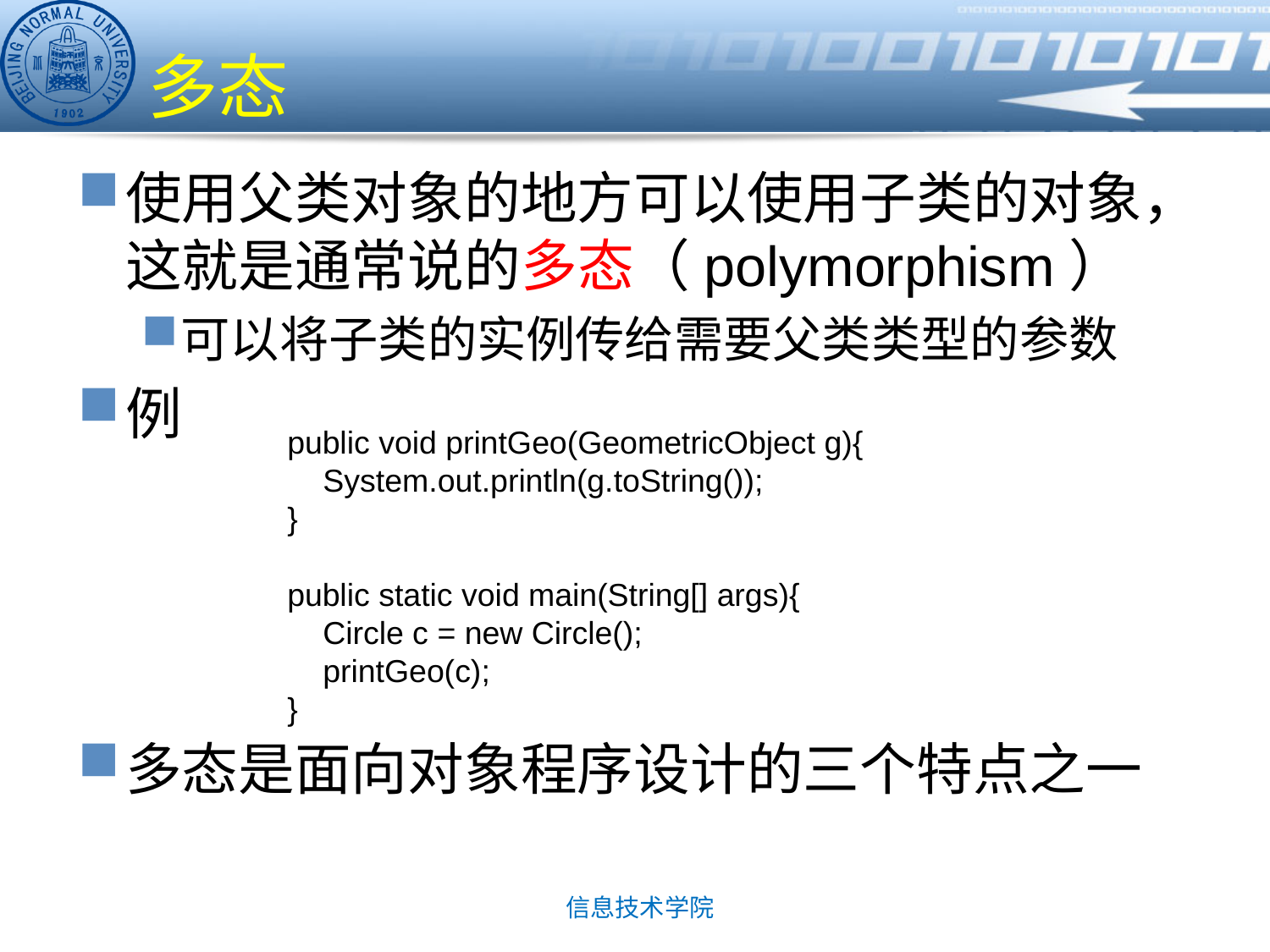

# 多态
使用父类对象的地方可以使用子类的对象，这就是通常说的多态（polymorphism）
可以将子类的实例传给需要父类类型的参数
例

多态是面向对象程序设计的三个特点之一
public void printGeo(GeometricObject g){
    System.out.println(g.toString());
}

public static void main(String[] args){
    Circle c = new Circle();
    printGeo(c);
}
19